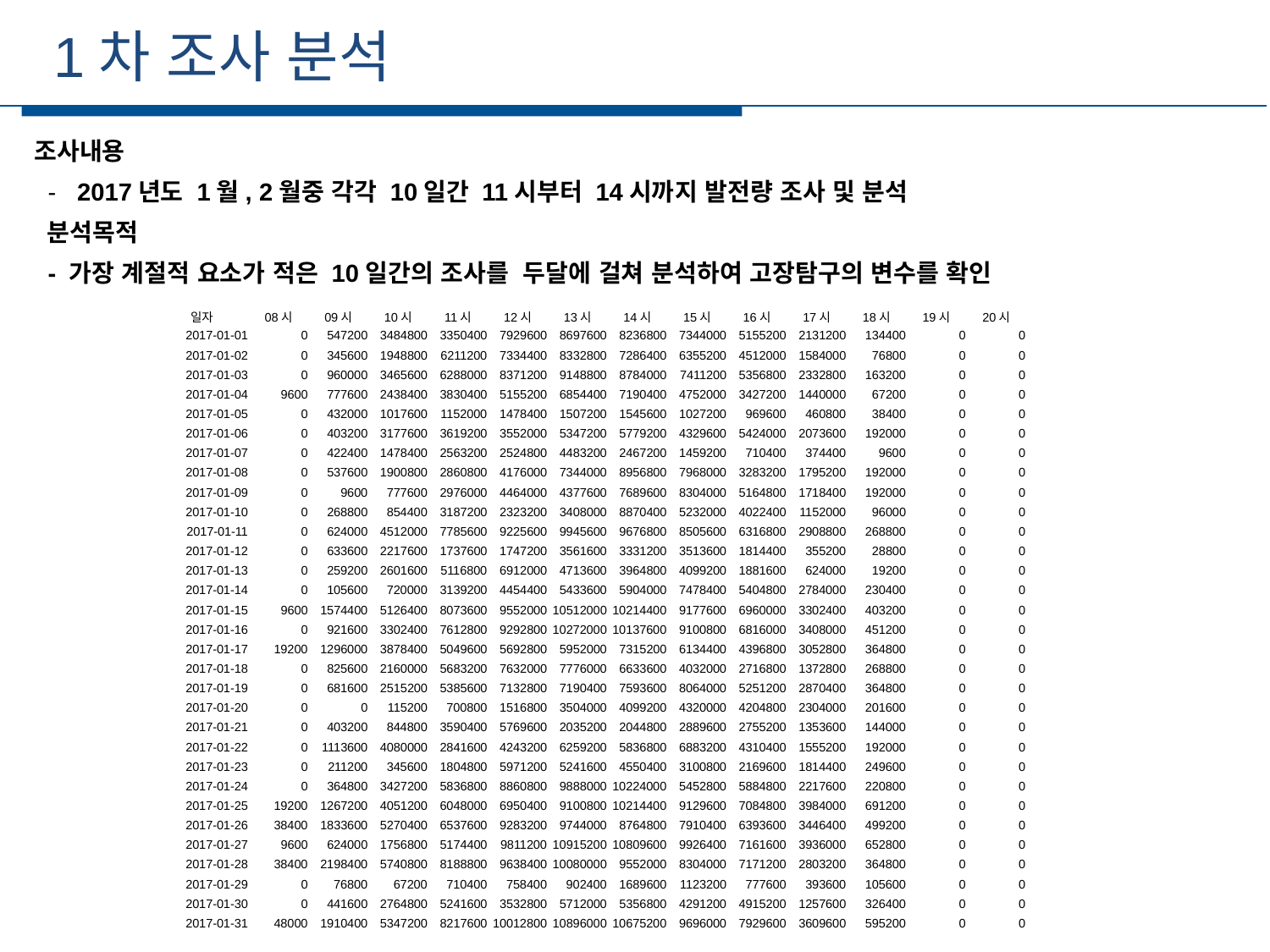

1차 조사 분석

조사내용
  -   2017년도 1월, 2월중 각각 10일간 11시부터 14시까지 발전량 조사 및 분석
 분석목적
  - 가장 계절적 요소가 적은 10일간의 조사를  두달에 걸쳐 분석하여 고장탐구의 변수를 확인

| 일자 | 08시 | 09시 | 10시 | 11시 | 12시 | 13시 | 14시 | 15시 | 16시 | 17시 | 18시 | 19시 | 20시 |
| --- | --- | --- | --- | --- | --- | --- | --- | --- | --- | --- | --- | --- | --- |
| 2017-01-01 | 0 | 547200 | 3484800 | 3350400 | 7929600 | 8697600 | 8236800 | 7344000 | 5155200 | 2131200 | 134400 | 0 | 0 |
| 2017-01-02 | 0 | 345600 | 1948800 | 6211200 | 7334400 | 8332800 | 7286400 | 6355200 | 4512000 | 1584000 | 76800 | 0 | 0 |
| 2017-01-03 | 0 | 960000 | 3465600 | 6288000 | 8371200 | 9148800 | 8784000 | 7411200 | 5356800 | 2332800 | 163200 | 0 | 0 |
| 2017-01-04 | 9600 | 777600 | 2438400 | 3830400 | 5155200 | 6854400 | 7190400 | 4752000 | 3427200 | 1440000 | 67200 | 0 | 0 |
| 2017-01-05 | 0 | 432000 | 1017600 | 1152000 | 1478400 | 1507200 | 1545600 | 1027200 | 969600 | 460800 | 38400 | 0 | 0 |
| 2017-01-06 | 0 | 403200 | 3177600 | 3619200 | 3552000 | 5347200 | 5779200 | 4329600 | 5424000 | 2073600 | 192000 | 0 | 0 |
| 2017-01-07 | 0 | 422400 | 1478400 | 2563200 | 2524800 | 4483200 | 2467200 | 1459200 | 710400 | 374400 | 9600 | 0 | 0 |
| 2017-01-08 | 0 | 537600 | 1900800 | 2860800 | 4176000 | 7344000 | 8956800 | 7968000 | 3283200 | 1795200 | 192000 | 0 | 0 |
| 2017-01-09 | 0 | 9600 | 777600 | 2976000 | 4464000 | 4377600 | 7689600 | 8304000 | 5164800 | 1718400 | 192000 | 0 | 0 |
| 2017-01-10 | 0 | 268800 | 854400 | 3187200 | 2323200 | 3408000 | 8870400 | 5232000 | 4022400 | 1152000 | 96000 | 0 | 0 |
| 2017-01-11 | 0 | 624000 | 4512000 | 7785600 | 9225600 | 9945600 | 9676800 | 8505600 | 6316800 | 2908800 | 268800 | 0 | 0 |
| 2017-01-12 | 0 | 633600 | 2217600 | 1737600 | 1747200 | 3561600 | 3331200 | 3513600 | 1814400 | 355200 | 28800 | 0 | 0 |
| 2017-01-13 | 0 | 259200 | 2601600 | 5116800 | 6912000 | 4713600 | 3964800 | 4099200 | 1881600 | 624000 | 19200 | 0 | 0 |
| 2017-01-14 | 0 | 105600 | 720000 | 3139200 | 4454400 | 5433600 | 5904000 | 7478400 | 5404800 | 2784000 | 230400 | 0 | 0 |
| 2017-01-15 | 9600 | 1574400 | 5126400 | 8073600 | 9552000 | 10512000 | 10214400 | 9177600 | 6960000 | 3302400 | 403200 | 0 | 0 |
| 2017-01-16 | 0 | 921600 | 3302400 | 7612800 | 9292800 | 10272000 | 10137600 | 9100800 | 6816000 | 3408000 | 451200 | 0 | 0 |
| 2017-01-17 | 19200 | 1296000 | 3878400 | 5049600 | 5692800 | 5952000 | 7315200 | 6134400 | 4396800 | 3052800 | 364800 | 0 | 0 |
| 2017-01-18 | 0 | 825600 | 2160000 | 5683200 | 7632000 | 7776000 | 6633600 | 4032000 | 2716800 | 1372800 | 268800 | 0 | 0 |
| 2017-01-19 | 0 | 681600 | 2515200 | 5385600 | 7132800 | 7190400 | 7593600 | 8064000 | 5251200 | 2870400 | 364800 | 0 | 0 |
| 2017-01-20 | 0 | 0 | 115200 | 700800 | 1516800 | 3504000 | 4099200 | 4320000 | 4204800 | 2304000 | 201600 | 0 | 0 |
| 2017-01-21 | 0 | 403200 | 844800 | 3590400 | 5769600 | 2035200 | 2044800 | 2889600 | 2755200 | 1353600 | 144000 | 0 | 0 |
| 2017-01-22 | 0 | 1113600 | 4080000 | 2841600 | 4243200 | 6259200 | 5836800 | 6883200 | 4310400 | 1555200 | 192000 | 0 | 0 |
| 2017-01-23 | 0 | 211200 | 345600 | 1804800 | 5971200 | 5241600 | 4550400 | 3100800 | 2169600 | 1814400 | 249600 | 0 | 0 |
| 2017-01-24 | 0 | 364800 | 3427200 | 5836800 | 8860800 | 9888000 | 10224000 | 5452800 | 5884800 | 2217600 | 220800 | 0 | 0 |
| 2017-01-25 | 19200 | 1267200 | 4051200 | 6048000 | 6950400 | 9100800 | 10214400 | 9129600 | 7084800 | 3984000 | 691200 | 0 | 0 |
| 2017-01-26 | 38400 | 1833600 | 5270400 | 6537600 | 9283200 | 9744000 | 8764800 | 7910400 | 6393600 | 3446400 | 499200 | 0 | 0 |
| 2017-01-27 | 9600 | 624000 | 1756800 | 5174400 | 9811200 | 10915200 | 10809600 | 9926400 | 7161600 | 3936000 | 652800 | 0 | 0 |
| 2017-01-28 | 38400 | 2198400 | 5740800 | 8188800 | 9638400 | 10080000 | 9552000 | 8304000 | 7171200 | 2803200 | 364800 | 0 | 0 |
| 2017-01-29 | 0 | 76800 | 67200 | 710400 | 758400 | 902400 | 1689600 | 1123200 | 777600 | 393600 | 105600 | 0 | 0 |
| 2017-01-30 | 0 | 441600 | 2764800 | 5241600 | 3532800 | 5712000 | 5356800 | 4291200 | 4915200 | 1257600 | 326400 | 0 | 0 |
| 2017-01-31 | 48000 | 1910400 | 5347200 | 8217600 | 10012800 | 10896000 | 10675200 | 9696000 | 7929600 | 3609600 | 595200 | 0 | 0 |